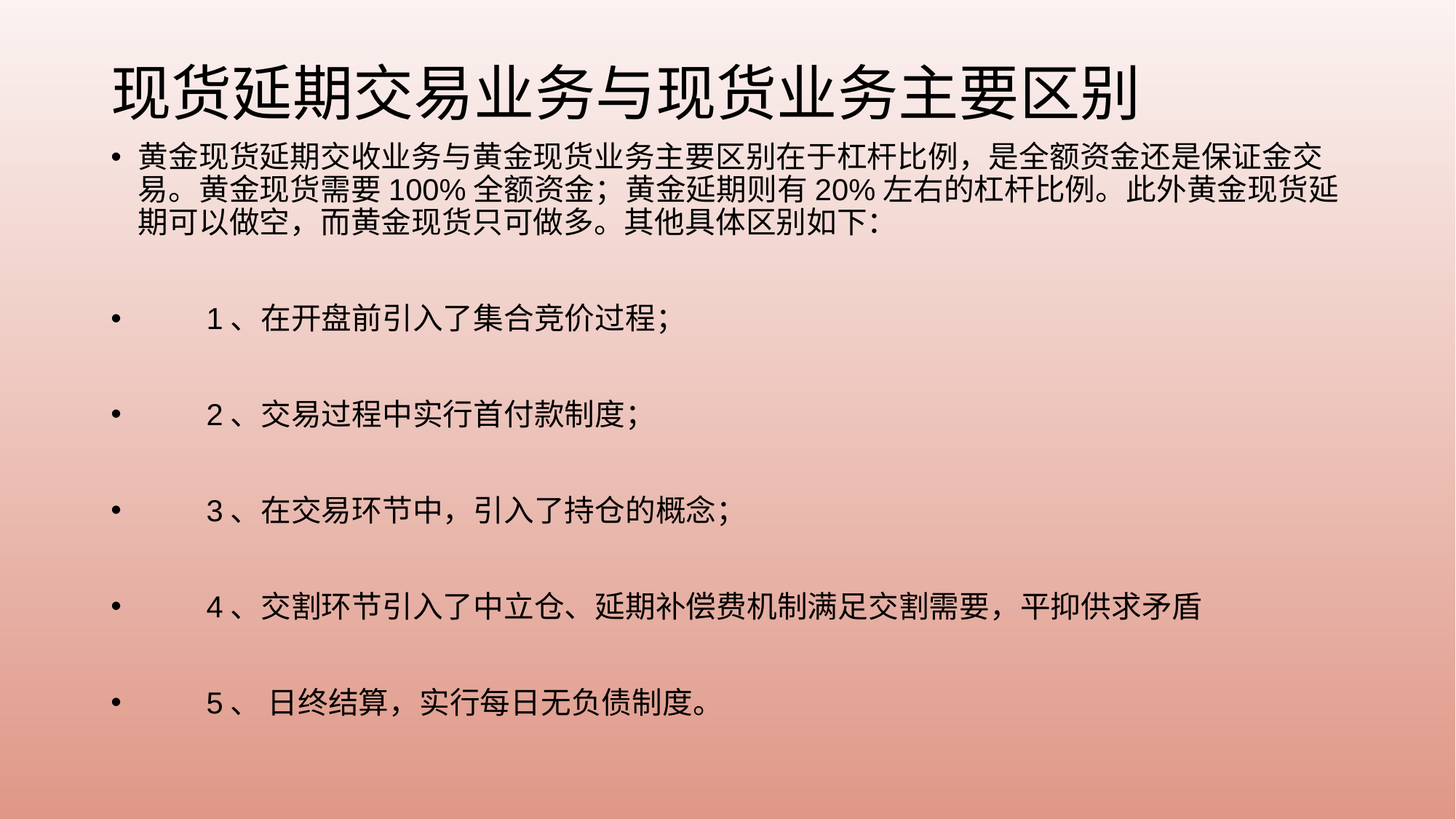

# 现货延期交易业务与现货业务主要区别
黄金现货延期交收业务与黄金现货业务主要区别在于杠杆比例，是全额资金还是保证金交易。黄金现货需要100%全额资金；黄金延期则有20%左右的杠杆比例。此外黄金现货延期可以做空，而黄金现货只可做多。其他具体区别如下：

　　1、在开盘前引入了集合竞价过程；

　　2、交易过程中实行首付款制度；

　　3、在交易环节中，引入了持仓的概念；

　　4、交割环节引入了中立仓、延期补偿费机制满足交割需要，平抑供求矛盾

　　5、 日终结算，实行每日无负债制度。